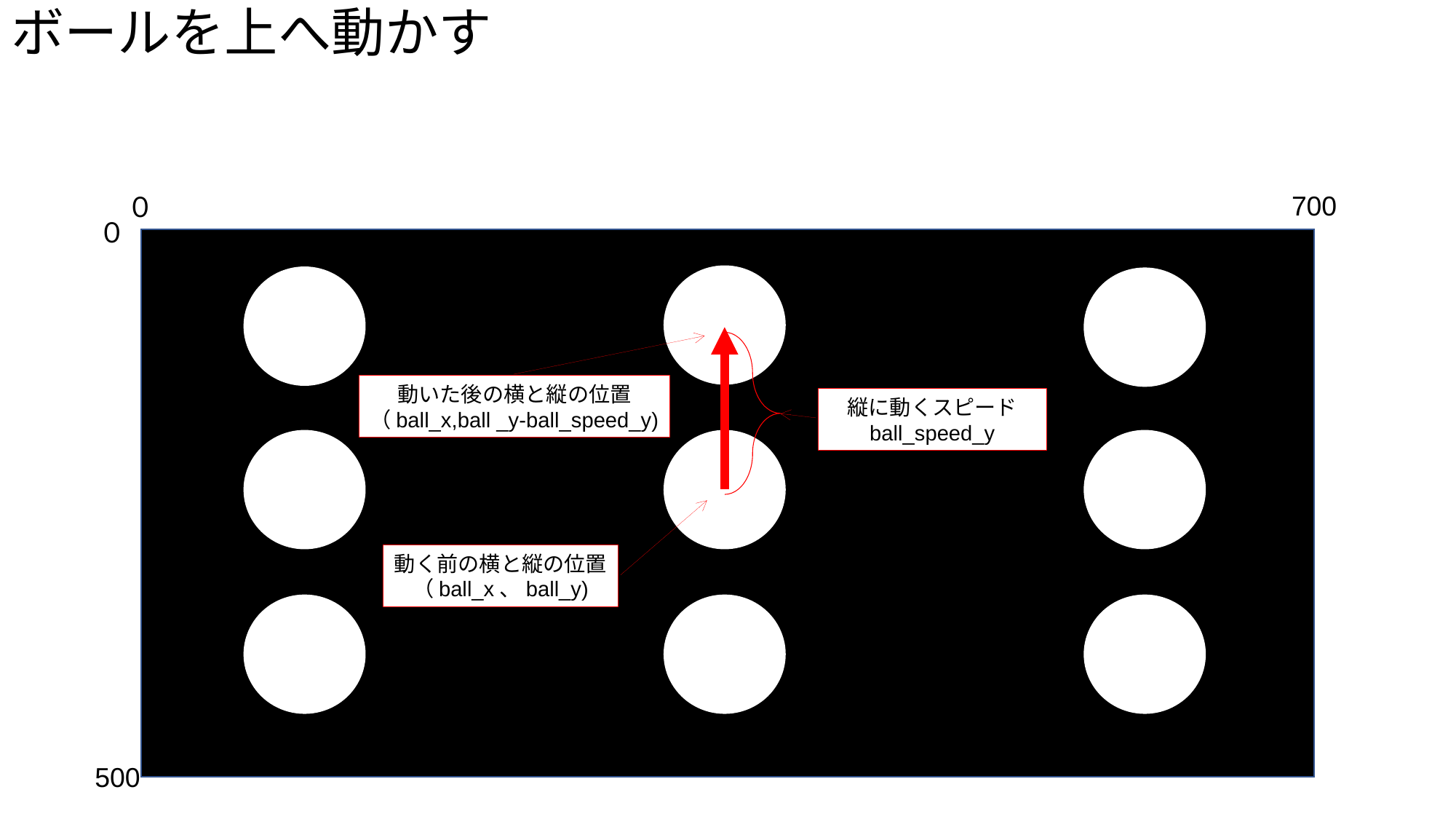

ボールを上へ動かす
700
０
０

動いた後の横と縦の位置
（ball_x,ball _y-ball_speed_y)
縦に動くスピード
ball_speed_y

動く前の横と縦の位置
（ball_x、ball_y)

500